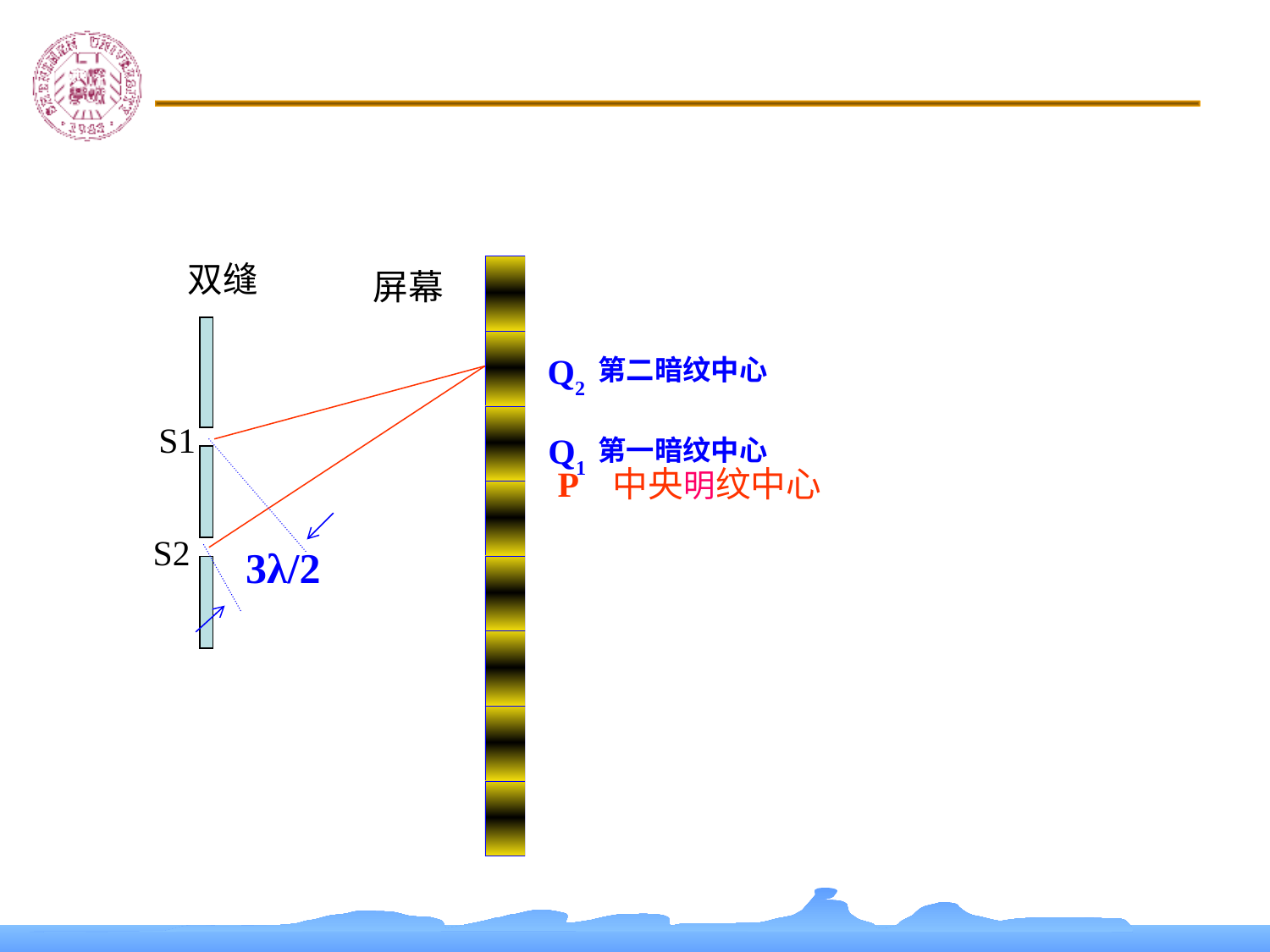

双缝

屏幕

Q2
第二暗纹中心

S1
Q1
第一暗纹中心

P     中央明纹中心

S2
3λ/2